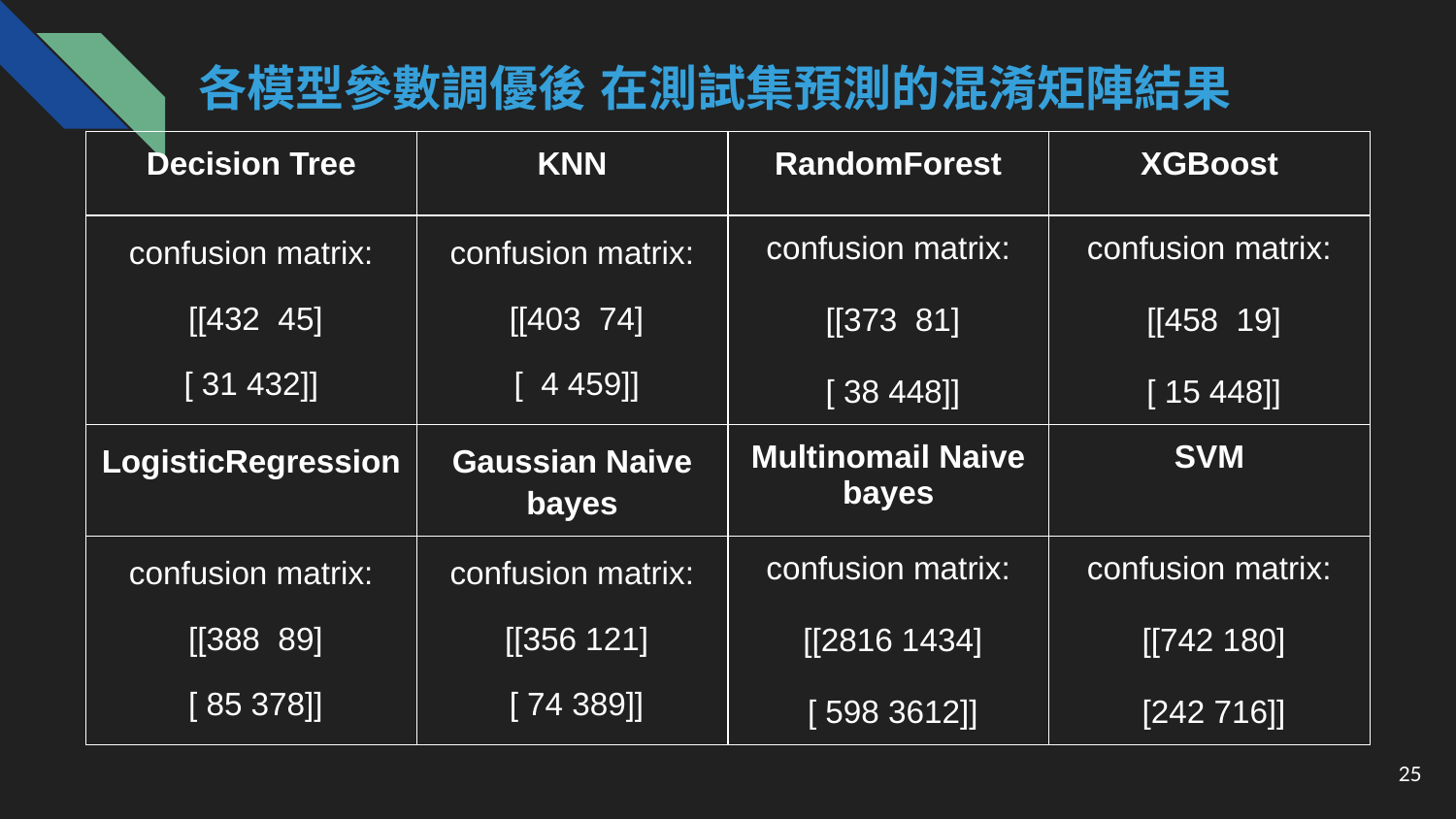

各模型參數調優後 在測試集預測的混淆矩陣結果
| Decision Tree | KNN | RandomForest | XGBoost |
| --- | --- | --- | --- |
| confusion matrix: [[432 45] [ 31 432]] | confusion matrix: [[403 74] [ 4 459]] | confusion matrix: [[373 81] [ 38 448]] | confusion matrix: [[458 19] [ 15 448]] |
| LogisticRegression | Gaussian Naive bayes | Multinomail Naive bayes | SVM |
| confusion matrix: [[388 89] [ 85 378]] | confusion matrix: [[356 121] [ 74 389]] | confusion matrix: [[2816 1434] [ 598 3612]] | confusion matrix: [[742 180] [242 716]] |
25